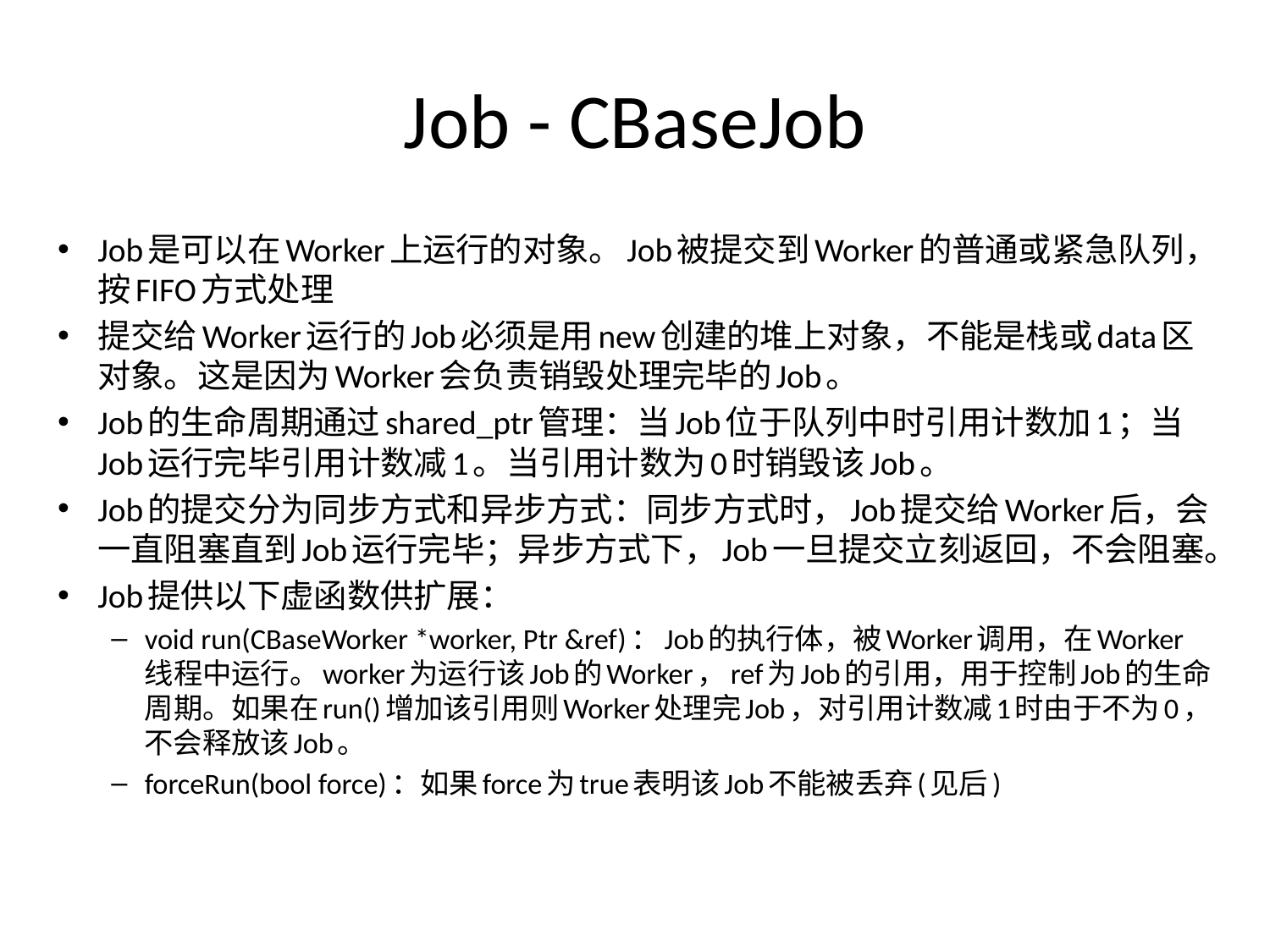

# Job - CBaseJob
Job是可以在Worker上运行的对象。Job被提交到Worker的普通或紧急队列，按FIFO方式处理
提交给Worker运行的Job必须是用new创建的堆上对象，不能是栈或data区对象。这是因为Worker会负责销毁处理完毕的Job。
Job的生命周期通过shared_ptr管理：当Job位于队列中时引用计数加1；当Job运行完毕引用计数减1。当引用计数为0时销毁该Job。
Job的提交分为同步方式和异步方式：同步方式时，Job提交给Worker后，会一直阻塞直到Job运行完毕；异步方式下，Job一旦提交立刻返回，不会阻塞。
Job提供以下虚函数供扩展：
void run(CBaseWorker *worker, Ptr &ref)：Job的执行体，被Worker调用，在Worker线程中运行。worker为运行该Job的Worker，ref为Job的引用，用于控制Job的生命周期。如果在run()增加该引用则Worker处理完Job，对引用计数减1时由于不为0，不会释放该Job。
forceRun(bool force)：如果force为true表明该Job不能被丢弃(见后)